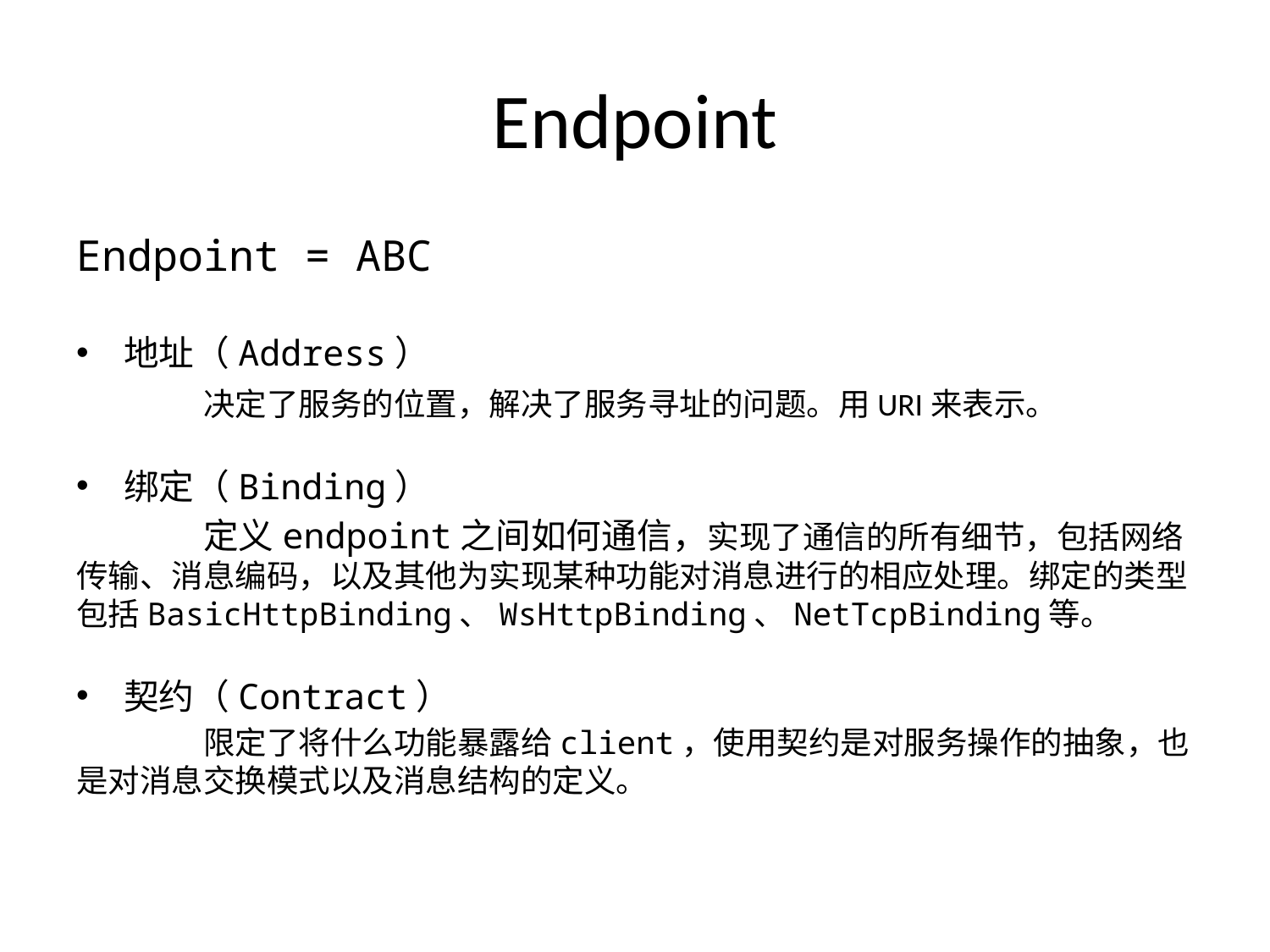

# Endpoint
Endpoint = ABC

地址（Address）
	决定了服务的位置，解决了服务寻址的问题。用URI来表示。

绑定（Binding）
	定义endpoint之间如何通信，实现了通信的所有细节，包括网络传输、消息编码，以及其他为实现某种功能对消息进行的相应处理。绑定的类型包括BasicHttpBinding、WsHttpBinding、NetTcpBinding等。

契约（Contract）
	限定了将什么功能暴露给client，使用契约是对服务操作的抽象，也是对消息交换模式以及消息结构的定义。